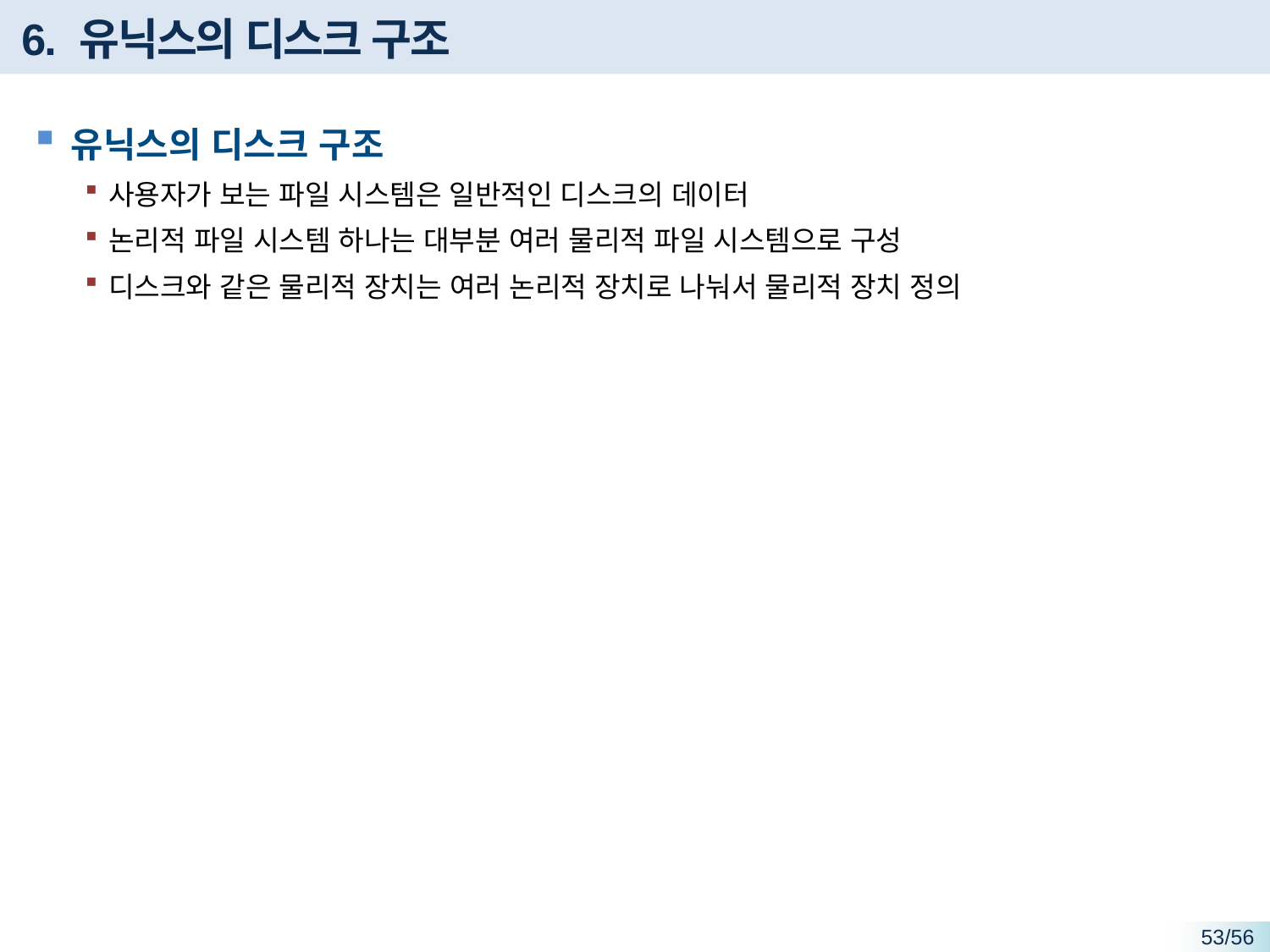

# 6. 유닉스의 디스크 구조
유닉스의 디스크 구조
사용자가 보는 파일 시스템은 일반적인 디스크의 데이터
논리적 파일 시스템 하나는 대부분 여러 물리적 파일 시스템으로 구성
디스크와 같은 물리적 장치는 여러 논리적 장치로 나눠서 물리적 장치 정의